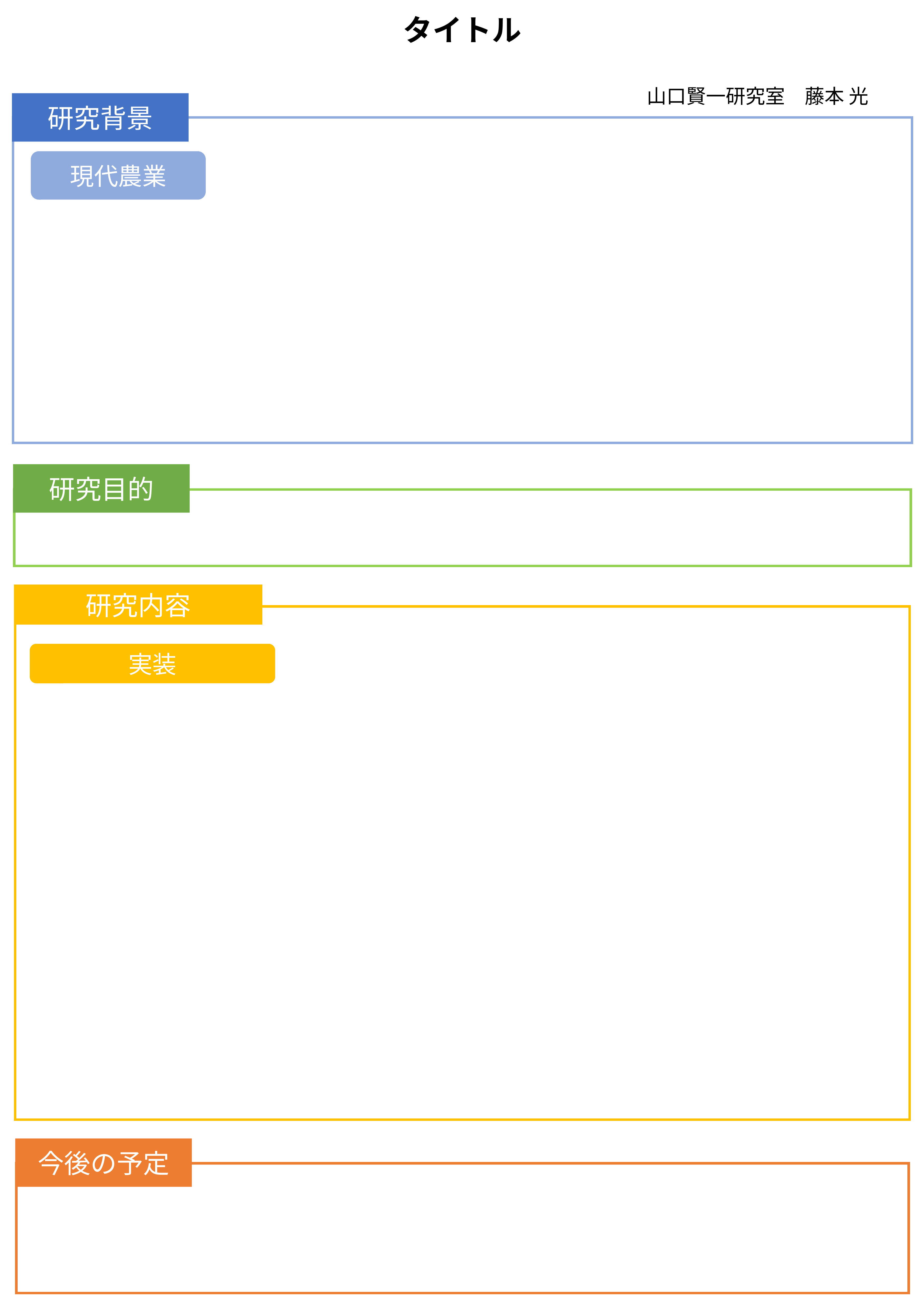

タイトル
山口賢一研究室　藤本 光
研究背景

現代農業
研究目的

研究内容

実装
今後の予定